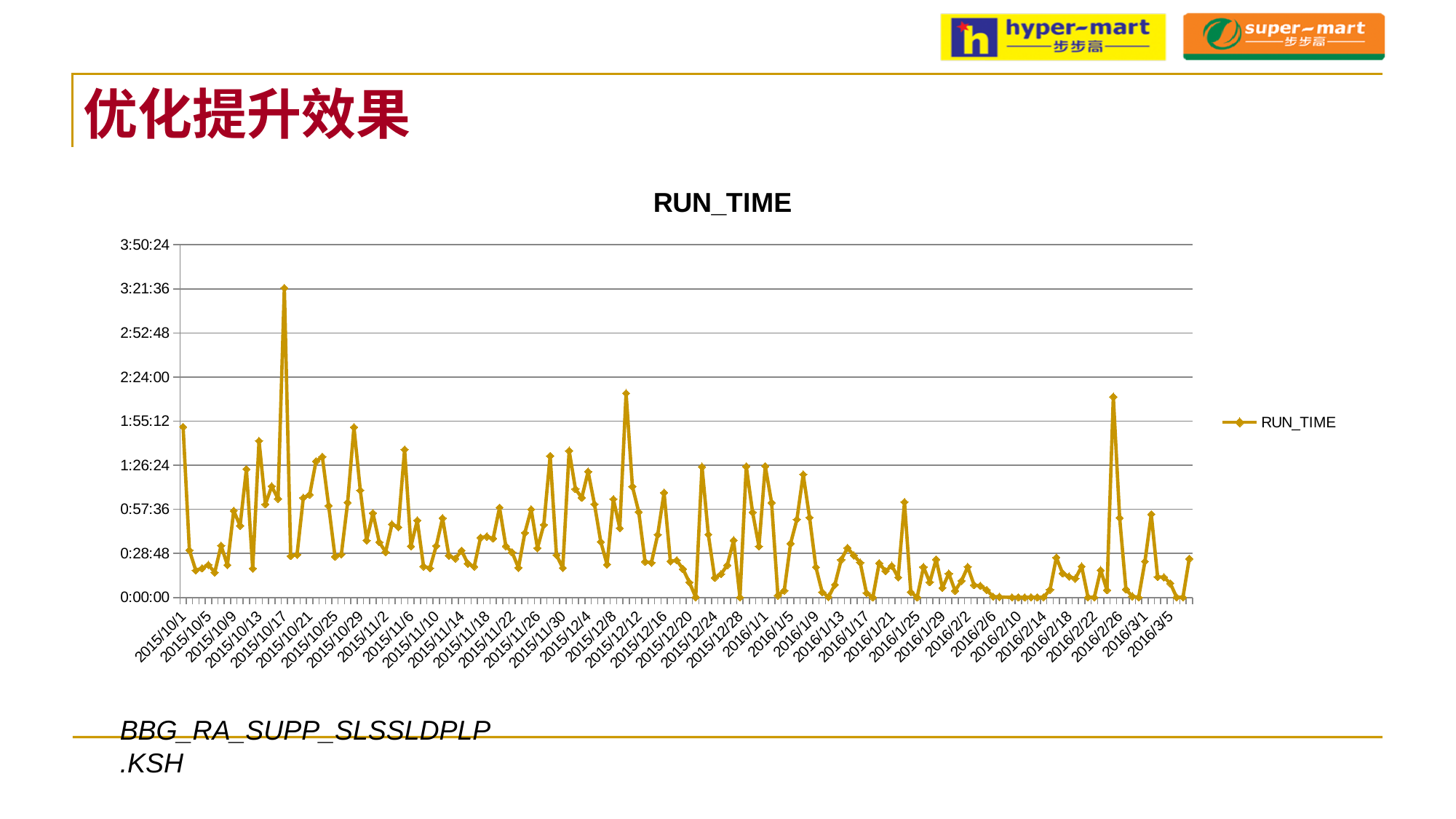

# 优化提升效果

### Chart:

| Category | RUN_TIME |
|---|---|
| 42278 | 0.07737268518518518 |
| 42279 | 0.021412037037037035 |
| 42280 | 0.012291666666666666 |
| 42281 | 0.01324074074074074 |
| 42282 | 0.014814814814814815 |
| 42283 | 0.011354166666666674 |
| 42284 | 0.02351851851851852 |
| 42285 | 0.014722222222222223 |
| 42286 | 0.03934027777777781 |
| 42287 | 0.032546296296296295 |
| 42288 | 0.058217592592592585 |
| 42289 | 0.01313657407407408 |
| 42290 | 0.07104166666666667 |
| 42291 | 0.04224537037037034 |
| 42292 | 0.05042824074074074 |
| 42293 | 0.044803240740740796 |
| 42294 | 0.14041666666666675 |
| 42295 | 0.018819444444444448 |
| 42296 | 0.019398148148148157 |
| 42297 | 0.04524305555555553 |
| 42298 | 0.046655092592592554 |
| 42299 | 0.06174768518518519 |
| 42300 | 0.06386574074074074 |
| 42301 | 0.041666666666666664 |
| 42302 | 0.018564814814814826 |
| 42303 | 0.019490740740740743 |
| 42304 | 0.04306712962962965 |
| 42305 | 0.07725694444444443 |
| 42306 | 0.04857638888888888 |
| 42307 | 0.025891203703703732 |
| 42308 | 0.038252314814814815 |
| 42309 | 0.025104166666666677 |
| 42310 | 0.02064814814814815 |
| 42311 | 0.0332175925925926 |
| 42312 | 0.0319212962962963 |
| 42313 | 0.06712962962962966 |
| 42314 | 0.023240740740740742 |
| 42315 | 0.03496527777777781 |
| 42316 | 0.014085648148148151 |
| 42317 | 0.01329861111111111 |
| 42318 | 0.023425925925925954 |
| 42319 | 0.036006944444444466 |
| 42320 | 0.018958333333333337 |
| 42321 | 0.01763888888888889 |
| 42322 | 0.02125 |
| 42323 | 0.01538194444444444 |
| 42324 | 0.013993055555555562 |
| 42325 | 0.027164351851851842 |
| 42326 | 0.02763888888888889 |
| 42327 | 0.026736111111111138 |
| 42328 | 0.040775462962962965 |
| 42329 | 0.02332175925925925 |
| 42330 | 0.020462962962962978 |
| 42331 | 0.013483796296296301 |
| 42332 | 0.029305555555555574 |
| 42333 | 0.039976851851851854 |
| 42334 | 0.022372685185185197 |
| 42335 | 0.032962962962962986 |
| 42336 | 0.06420138888888889 |
| 42337 | 0.01923611111111112 |
| 42338 | 0.013402777777777784 |
| 42339 | 0.06658564814814814 |
| 42340 | 0.04918981481481483 |
| 42341 | 0.04527777777777776 |
| 42342 | 0.057060185185185186 |
| 42343 | 0.04234953703703707 |
| 42344 | 0.025254629629629644 |
| 42345 | 0.014953703703703702 |
| 42346 | 0.04460648148148151 |
| 42347 | 0.03144675925925926 |
| 42348 | 0.09265046296296307 |
| 42349 | 0.05035879629629633 |
| 42350 | 0.038854166666666676 |
| 42351 | 0.01622685185185186 |
| 42352 | 0.01577546296296296 |
| 42353 | 0.028472222222222236 |
| 42354 | 0.04754629629629633 |
| 42355 | 0.016412037037037048 |
| 42356 | 0.016875 |
| 42357 | 0.012858796296296297 |
| 42358 | 0.006863425925925927 |
| 42359 | 0.00015046296296296297 |
| 42360 | 0.059328703703703724 |
| 42361 | 0.028564814814814817 |
| 42362 | 0.008923611111111115 |
| 42363 | 0.0105787037037037 |
| 42364 | 0.01465277777777778 |
| 42365 | 0.025937500000000002 |
| 42366 | 5.78703703703704e-05 |
| 42367 | 0.05945601851851853 |
| 42368 | 0.03863425925925926 |
| 42369 | 0.023182870370370385 |
| 42370 | 0.059537037037037104 |
| 42371 | 0.043009259259259254 |
| 42372 | 0.0008796296296296305 |
| 42373 | 0.0031828703703703715 |
| 42374 | 0.024479166666666687 |
| 42375 | 0.0353703703703704 |
| 42376 | 0.05584490740740741 |
| 42377 | 0.0362615740740741 |
| 42378 | 0.013761574074074084 |
| 42379 | 0.0024305555555555556 |
| 42380 | 0.00023148148148148146 |
| 42381 | 0.0058217592592592566 |
| 42382 | 0.017118055555555556 |
| 42383 | 0.02247685185185185 |
| 42384 | 0.019085648148148157 |
| 42385 | 0.01584490740740742 |
| 42386 | 0.002025462962962965 |
| 42387 | 5.78703703703704e-05 |
| 42388 | 0.01555555555555556 |
| 42389 | 0.011956018518518524 |
| 42390 | 0.014398148148148148 |
| 42391 | 0.009097222222222227 |
| 42392 | 0.04332175925925926 |
| 42393 | 0.0024421296296296287 |
| 42394 | 5.78703703703704e-05 |
| 42395 | 0.013773148148148152 |
| 42396 | 0.006932870370370373 |
| 42397 | 0.017268518518518523 |
| 42398 | 0.004363425925925926 |
| 42399 | 0.010833333333333335 |
| 42400 | 0.003043981481481486 |
| 42401 | 0.007523148148148152 |
| 42402 | 0.013865740740740741 |
| 42403 | 0.005601851851851852 |
| 42404 | 0.00527777777777778 |
| 42405 | 0.0034490740740740758 |
| 42406 | 0.0003587962962962968 |
| 42407 | 0.00032407407407407444 |
| 42407 | 0.00018518518518518537 |
| 42409 | 5.78703703703704e-05 |
| 42410 | 6.944444444444453e-05 |
| 42411 | 5.78703703703704e-05 |
| 42412 | 0.00012731481481481483 |
| 42413 | 6.944444444444453e-05 |
| 42414 | 0.00013888888888888905 |
| 42415 | 0.0035648148148148167 |
| 42416 | 0.018113425925925925 |
| 42417 | 0.010960648148148155 |
| 42418 | 0.009502314814814823 |
| 42419 | 0.008553240740740747 |
| 42420 | 0.014062500000000006 |
| 42421 | 8.101851851851852e-05 |
| 42422 | 6.944444444444453e-05 |
| 42423 | 0.012384259259259263 |
| 42424 | 0.003321759259259259 |
| 42425 | 0.09103009259259269 |
| 42426 | 0.036111111111111135 |
| 42427 | 0.0036805555555555584 |
| 42428 | 0.0005092592592592593 |
| 42429 | 5.78703703703704e-05 |
| 42430 | 0.01633101851851853 |
| 42431 | 0.03775462962962965 |
| 42432 | 0.009293981481481481 |
| 42433 | 0.009155092592592602 |
| 42434 | 0.006435185185185191 |
| 42435 | 0.00011574074074074079 |
| 42436 | 6.944444444444453e-05 |
| 42437 | 0.017569444444444447 |
BBG_RA_SUPP_SLSSLDPLP.KSH